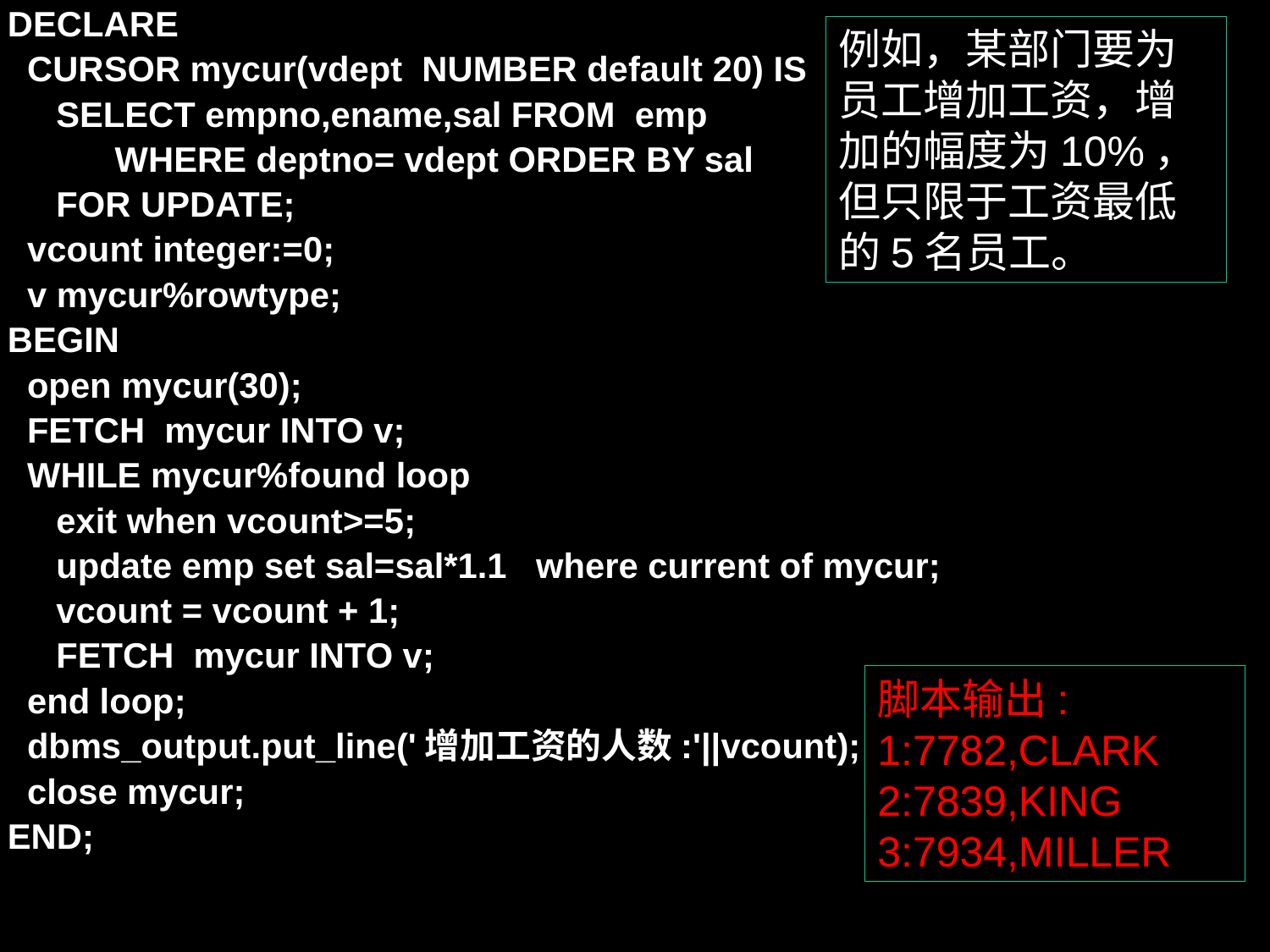

DECLARE
  CURSOR mycur(vdept  NUMBER default 20) IS
     SELECT empno,ename,sal FROM  emp
           WHERE deptno= vdept ORDER BY sal
     FOR UPDATE;
  vcount integer:=0;
  v mycur%rowtype;
BEGIN
  open mycur(30);
  FETCH  mycur INTO v;
  WHILE mycur%found loop
     exit when vcount>=5;
     update emp set sal=sal*1.1   where current of mycur;
     vcount = vcount + 1;
     FETCH  mycur INTO v;
  end loop;
  dbms_output.put_line('增加工资的人数:'||vcount);
  close mycur;
END;
例如，某部门要为员工增加工资，增加的幅度为10%，但只限于工资最低的5名员工。
# 【例】
脚本输出:
1:7782,CLARK
2:7839,KING
3:7934,MILLER